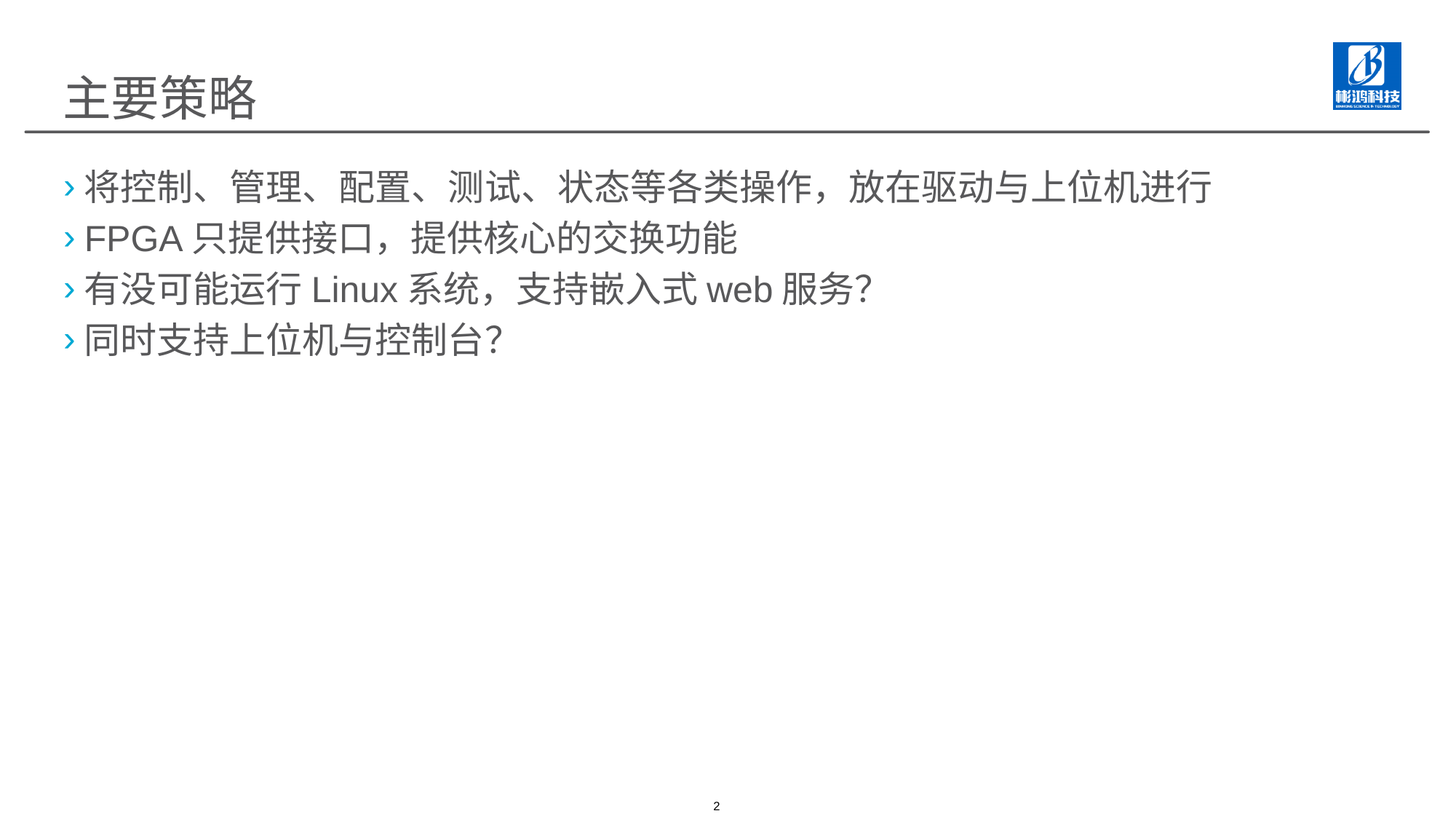

# 主要策略
将控制、管理、配置、测试、状态等各类操作，放在驱动与上位机进行
FPGA只提供接口，提供核心的交换功能
有没可能运行Linux系统，支持嵌入式web服务？
同时支持上位机与控制台？